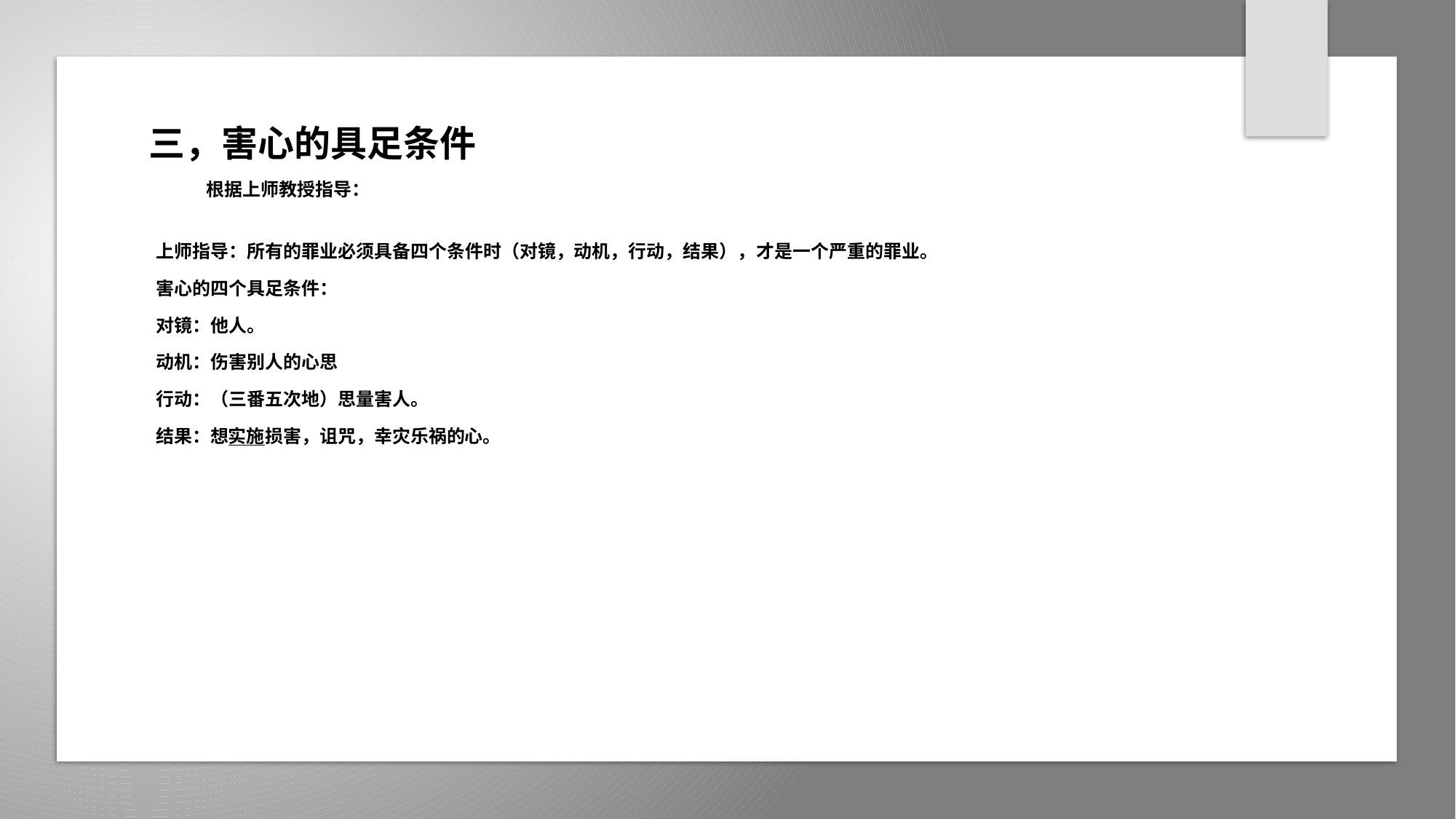

# 三，害心的具足条件 根据上师教授指导：
上师指导：所有的罪业必须具备四个条件时（对镜，动机，行动，结果），才是一个严重的罪业。
害心的四个具足条件：
对镜：他人。
动机：伤害别人的心思
行动：（三番五次地）思量害人。
结果：想实施损害，诅咒，幸灾乐祸的心。